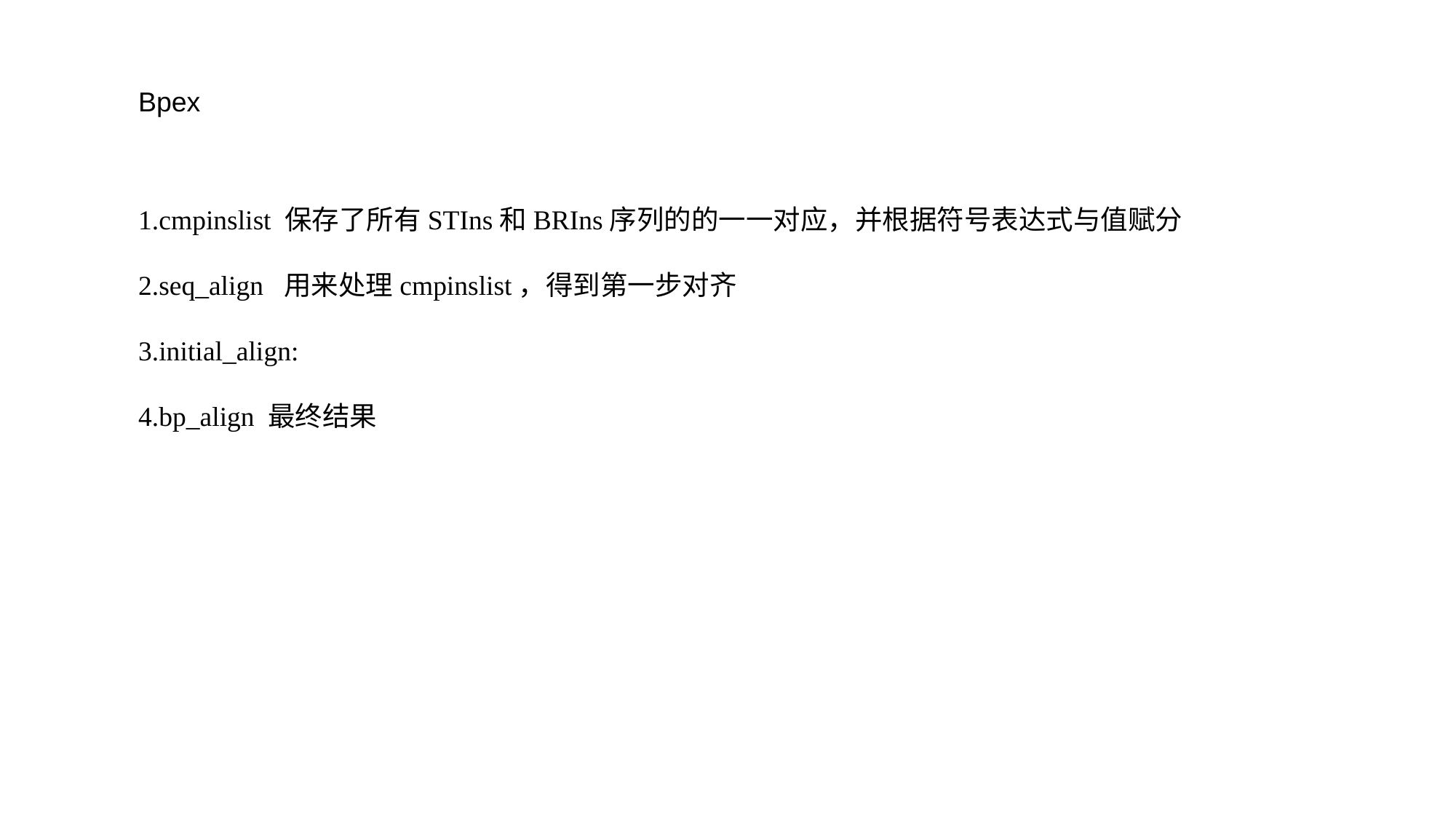

Bpex
1.cmpinslist 保存了所有STIns和BRIns序列的的一一对应，并根据符号表达式与值赋分

2.seq_align  用来处理cmpinslist，得到第一步对齐

3.initial_align:

4.bp_align 最终结果